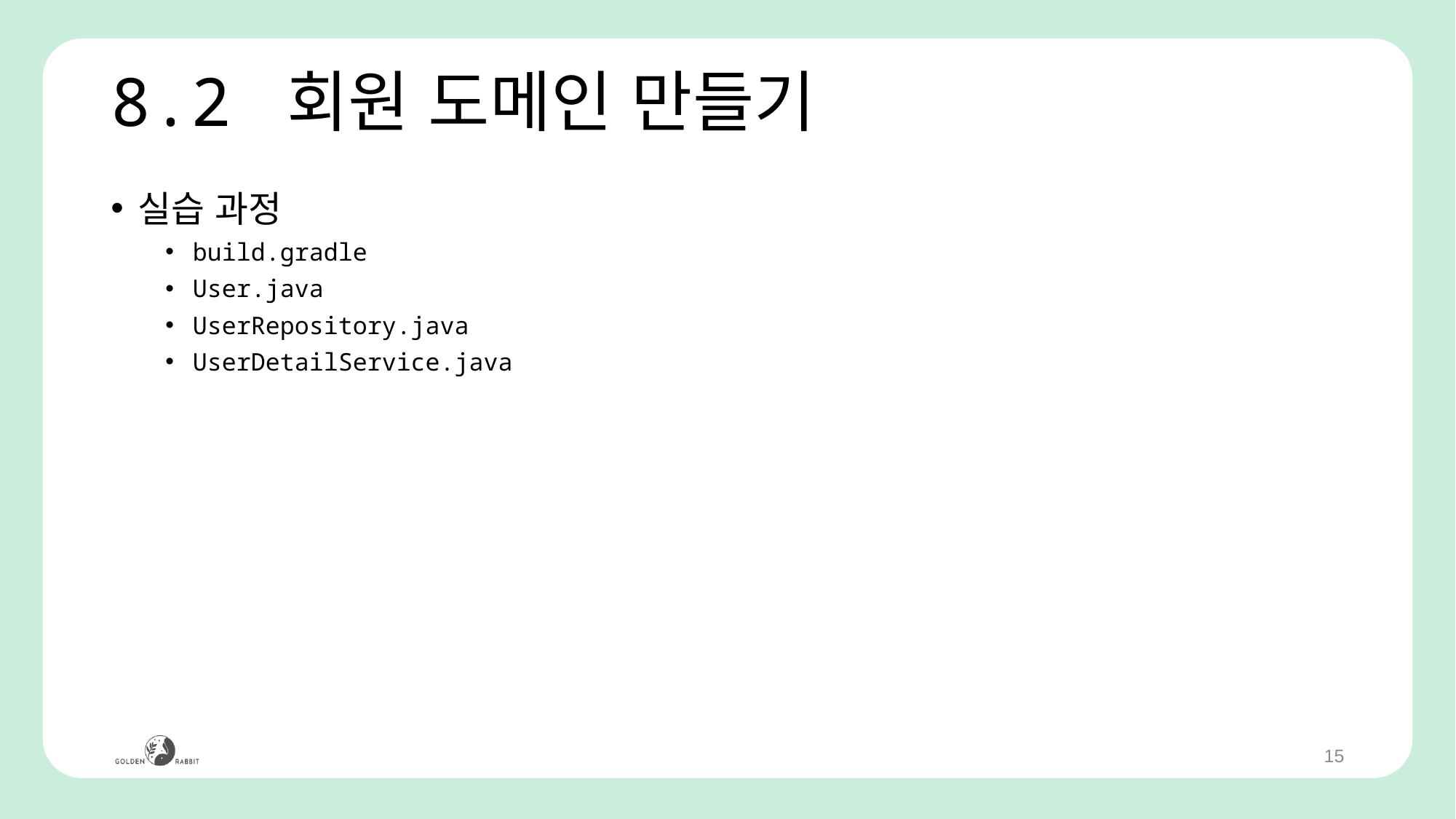

# 8.2 회원 도메인 만들기
실습 과정
build.gradle
User.java
UserRepository.java
UserDetailService.java

15